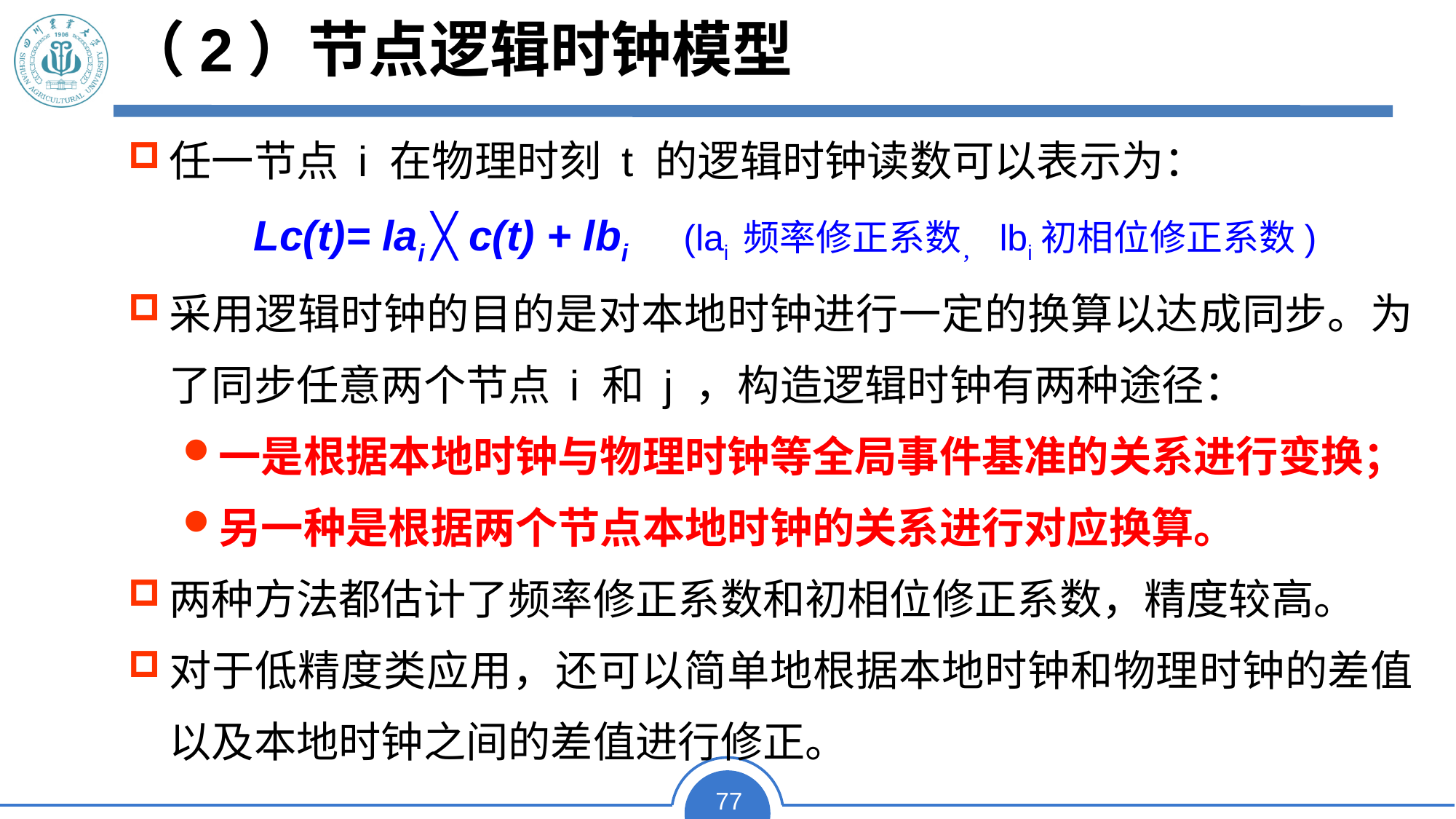

# （2）节点逻辑时钟模型
任一节点 i 在物理时刻 t 的逻辑时钟读数可以表示为：
      Lc(t)= lai ╳ c(t) + lbi        (lai 频率修正系数， lbi初相位修正系数)
采用逻辑时钟的目的是对本地时钟进行一定的换算以达成同步。为了同步任意两个节点 i 和 j ，构造逻辑时钟有两种途径：
一是根据本地时钟与物理时钟等全局事件基准的关系进行变换；
另一种是根据两个节点本地时钟的关系进行对应换算。
两种方法都估计了频率修正系数和初相位修正系数，精度较高。
对于低精度类应用，还可以简单地根据本地时钟和物理时钟的差值以及本地时钟之间的差值进行修正。